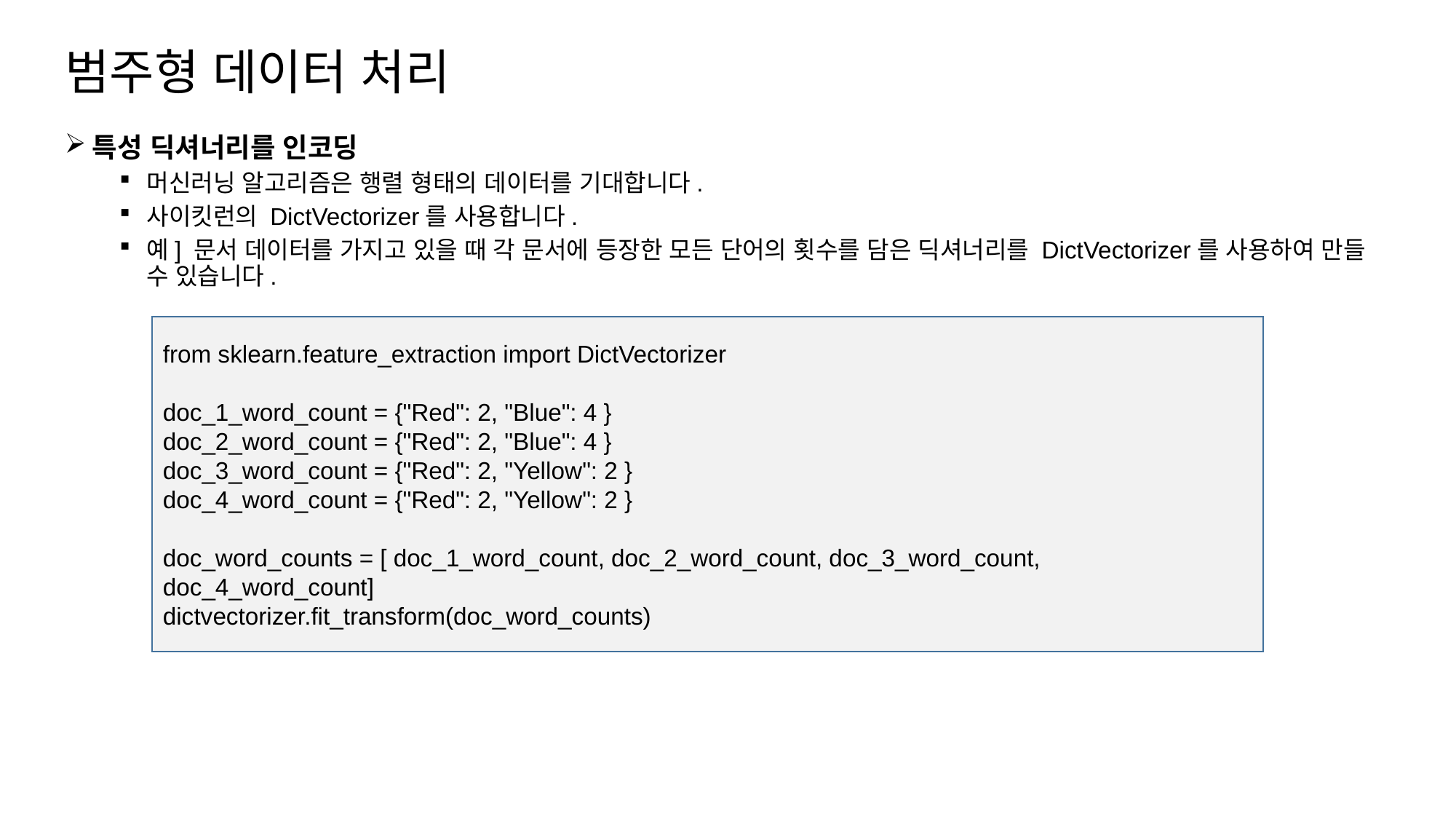

# 범주형 데이터 처리
특성 딕셔너리를 인코딩
머신러닝 알고리즘은 행렬 형태의 데이터를 기대합니다.
사이킷런의 DictVectorizer를 사용합니다.
예] 문서 데이터를 가지고 있을 때 각 문서에 등장한 모든 단어의 횟수를 담은 딕셔너리를 DictVectorizer를 사용하여 만들 수 있습니다.

from sklearn.feature_extraction import DictVectorizer

doc_1_word_count = {"Red": 2, "Blue": 4 }
doc_2_word_count = {"Red": 2, "Blue": 4 }
doc_3_word_count = {"Red": 2, "Yellow": 2 }
doc_4_word_count = {"Red": 2, "Yellow": 2 }

doc_word_counts = [ doc_1_word_count, doc_2_word_count, doc_3_word_count, doc_4_word_count]
dictvectorizer.fit_transform(doc_word_counts)